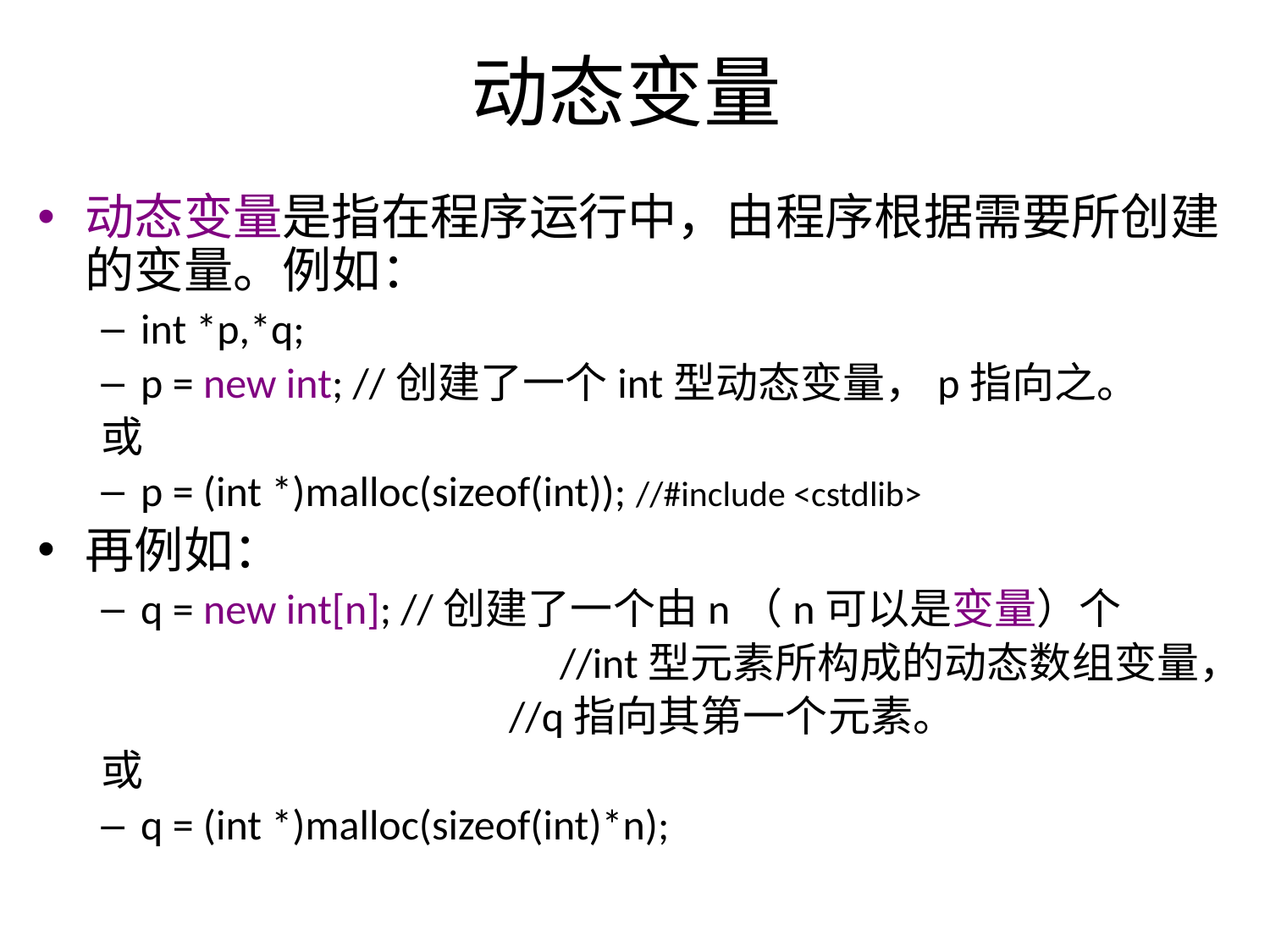

# 动态变量
动态变量是指在程序运行中，由程序根据需要所创建的变量。例如：
int *p,*q;
p = new int; //创建了一个int型动态变量，p指向之。
或
p = (int *)malloc(sizeof(int)); //#include <cstdlib>
再例如：
q = new int[n]; //创建了一个由n（n可以是变量）个
				    //int型元素所构成的动态数组变量，
			            //q指向其第一个元素。
或
q = (int *)malloc(sizeof(int)*n);